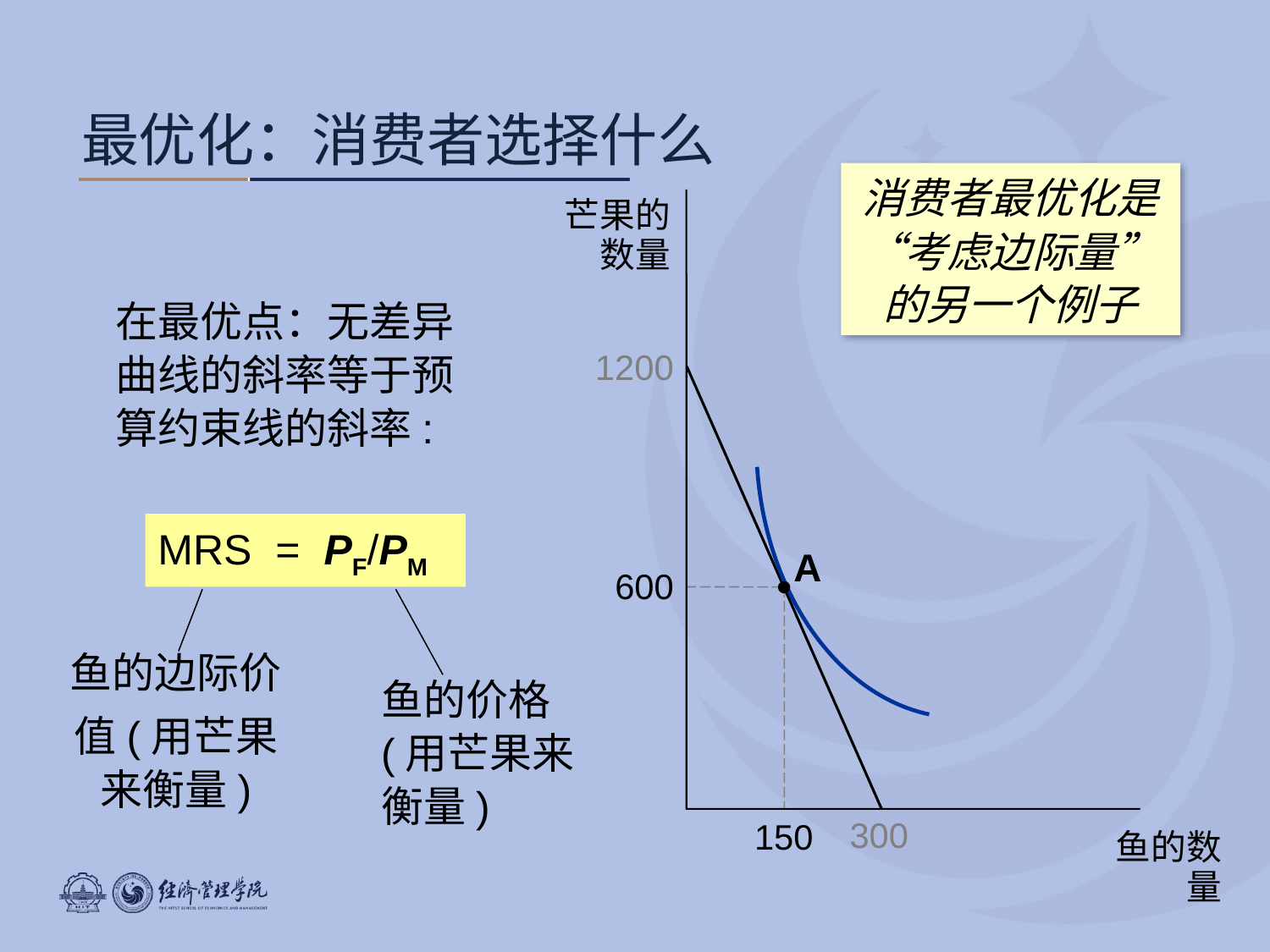

最优化：消费者选择什么
消费者最优化是“考虑边际量”的另一个例子
芒果的数量

在最优点：无差异曲线的斜率等于预算约束线的斜率:
1200

MRS  =  PF/PM
A

600

鱼的价格 (用芒果来衡量)

鱼的边际价
值(用芒果来衡量)
300
150
鱼的数量